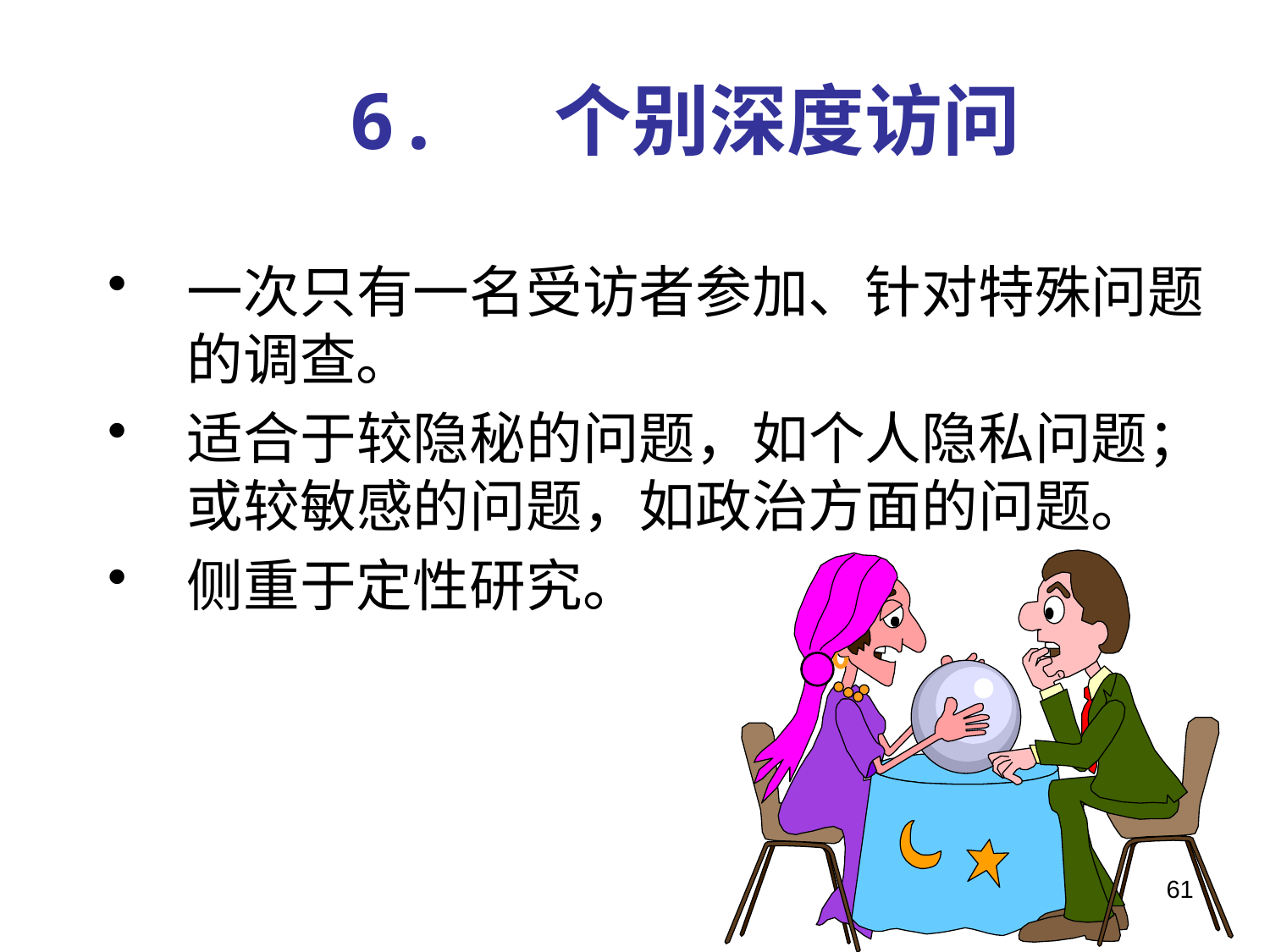

# 6.  个别深度访问

一次只有一名受访者参加、针对特殊问题的调查。
适合于较隐秘的问题，如个人隐私问题；或较敏感的问题，如政治方面的问题。
侧重于定性研究。

61